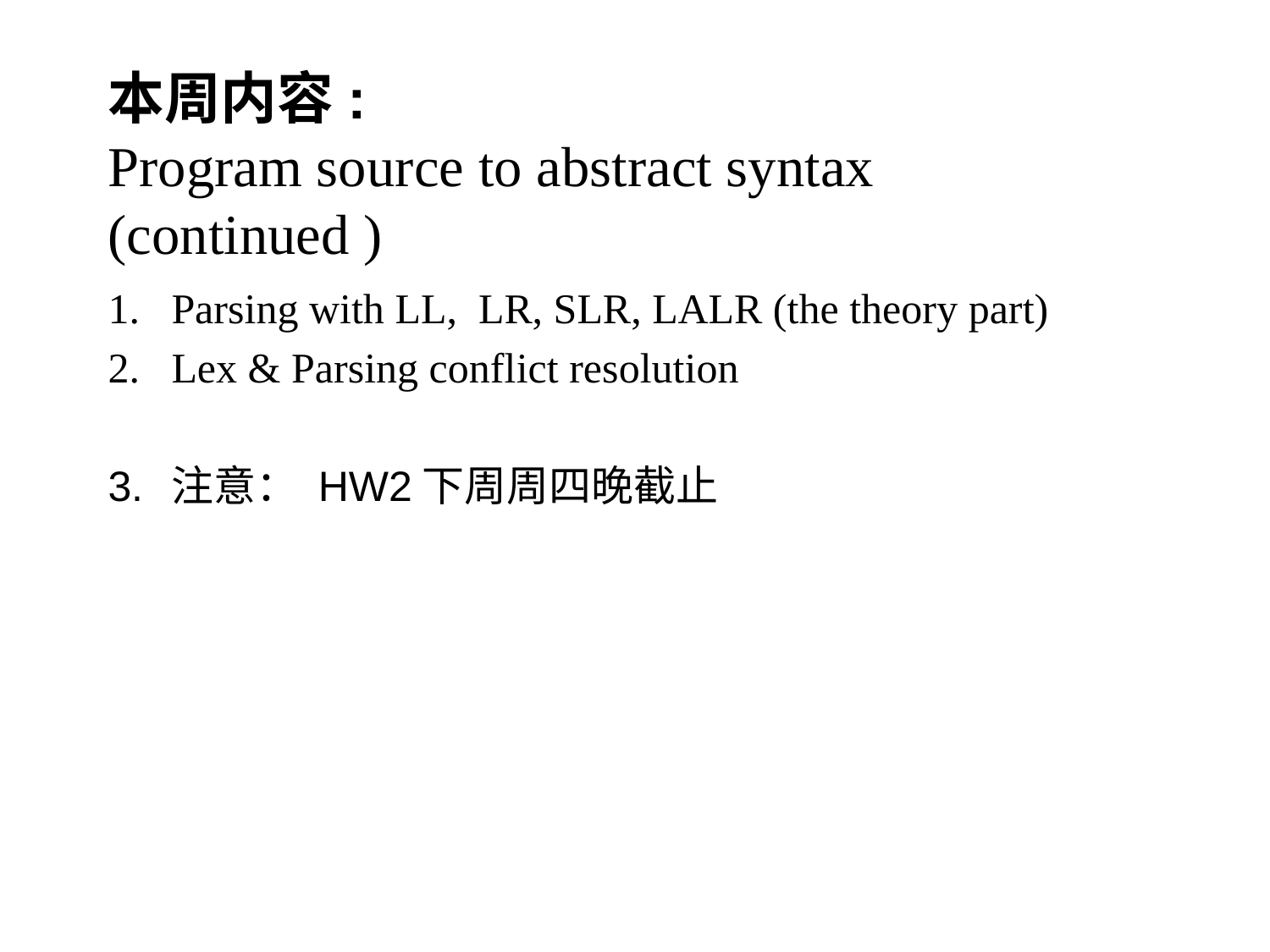

# 本周内容: Program source to abstract syntax (continued )
Parsing with LL,  LR, SLR, LALR (the theory part)
Lex & Parsing conflict resolution

注意： HW2下周周四晚截止